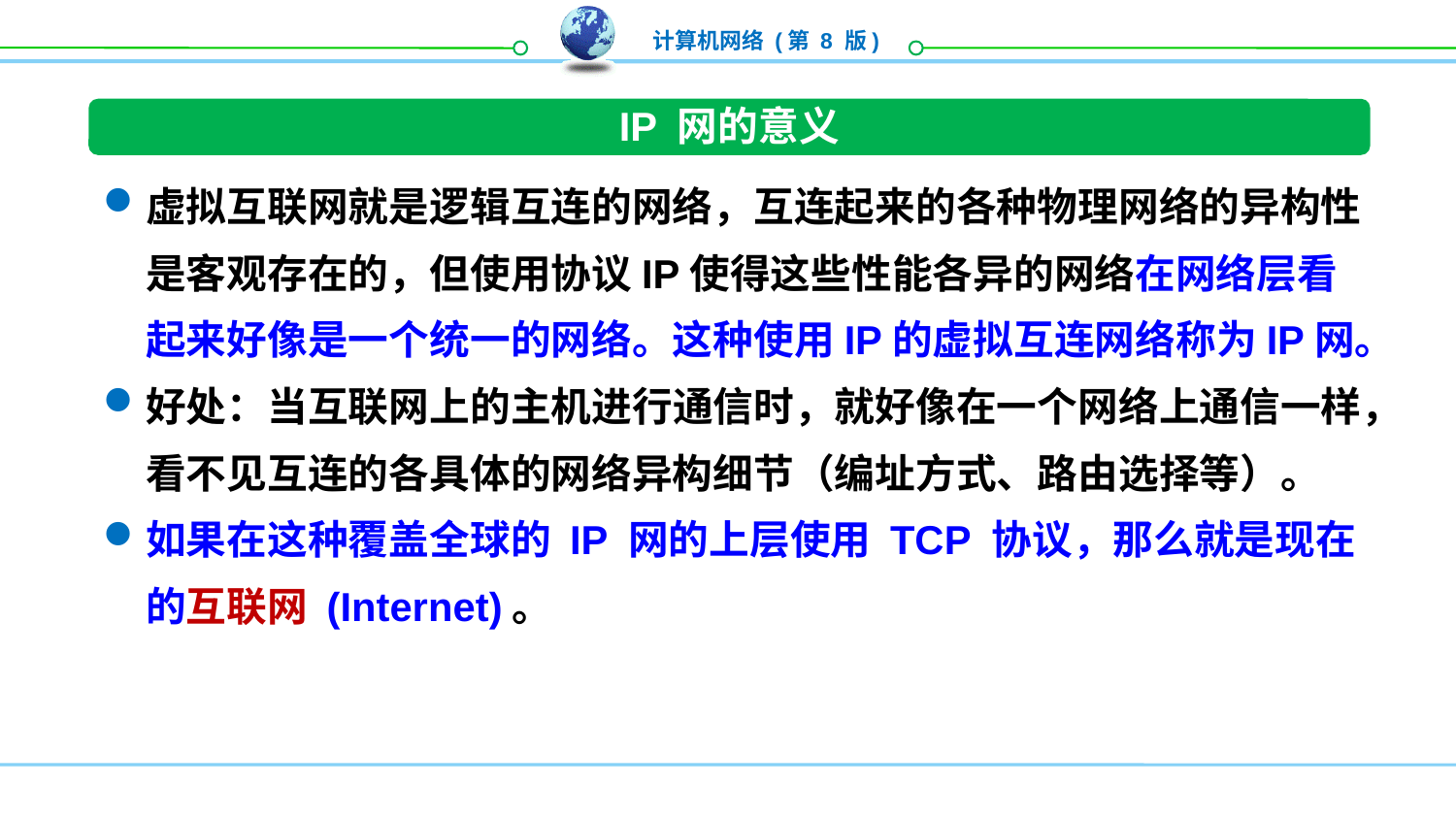

IP 网的意义

虚拟互联网就是逻辑互连的网络，互连起来的各种物理网络的异构性是客观存在的，但使用协议IP使得这些性能各异的网络在网络层看起来好像是一个统一的网络。这种使用IP的虚拟互连网络称为IP网。
好处：当互联网上的主机进行通信时，就好像在一个网络上通信一样，看不见互连的各具体的网络异构细节（编址方式、路由选择等）。
如果在这种覆盖全球的 IP 网的上层使用 TCP 协议，那么就是现在的互联网 (Internet)。